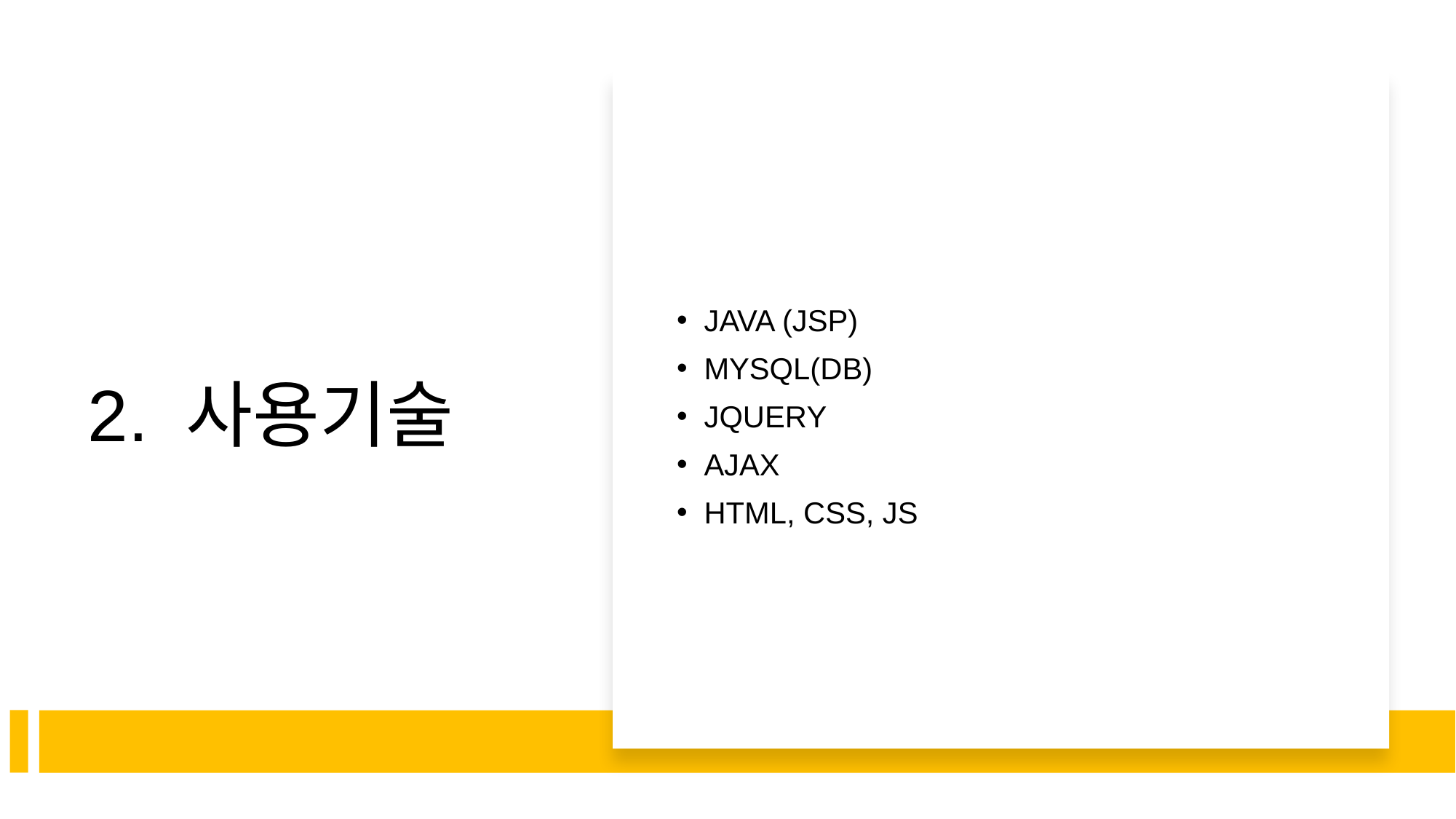

# 2. 사용기술
JAVA (JSP)
MYSQL(DB)
JQUERY
AJAX
HTML, CSS, JS